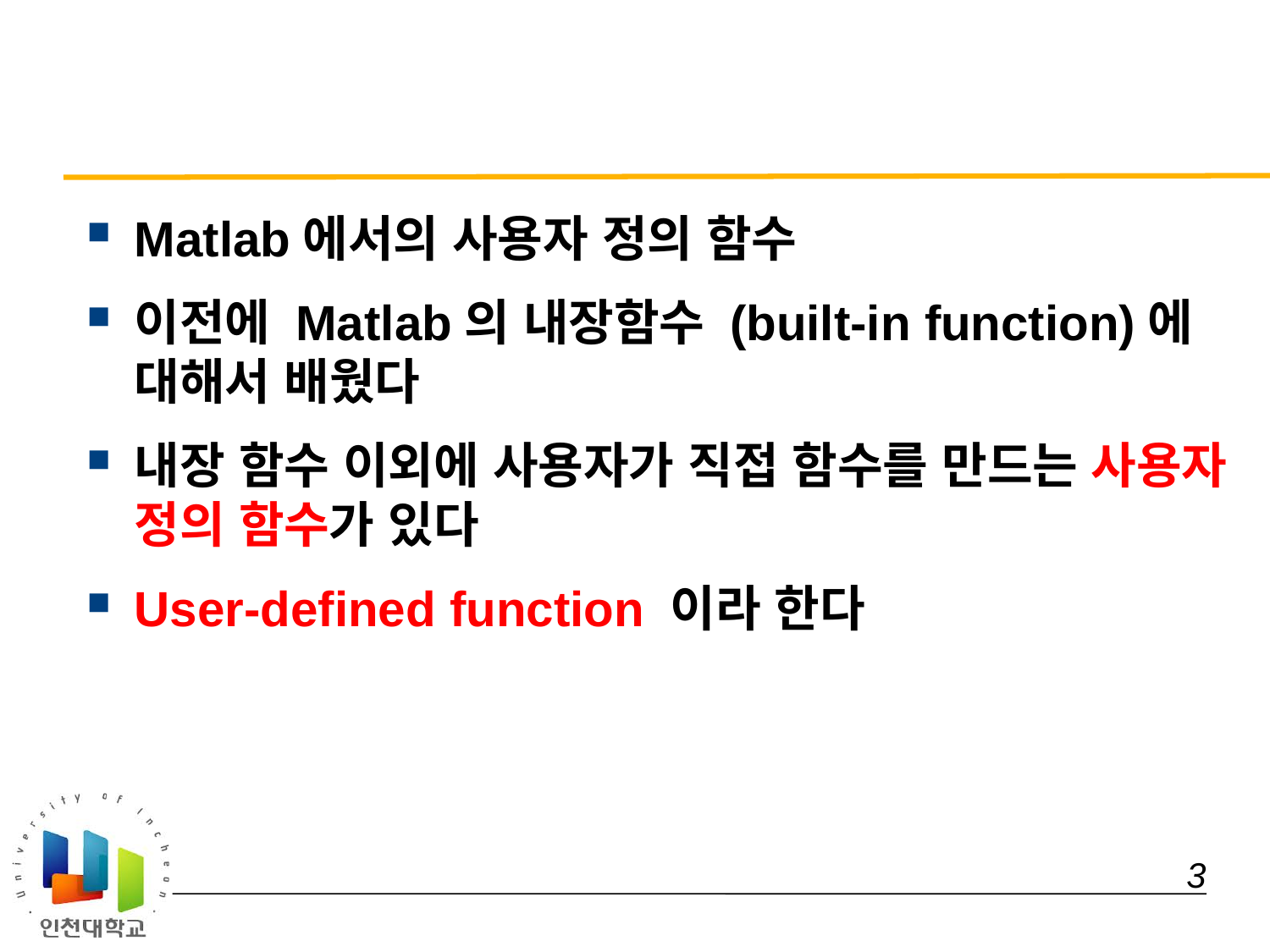

#
Matlab에서의 사용자 정의 함수
이전에 Matlab의 내장함수 (built-in function)에 대해서 배웠다
내장 함수 이외에 사용자가 직접 함수를 만드는 사용자 정의 함수가 있다
User-defined function 이라 한다

 3